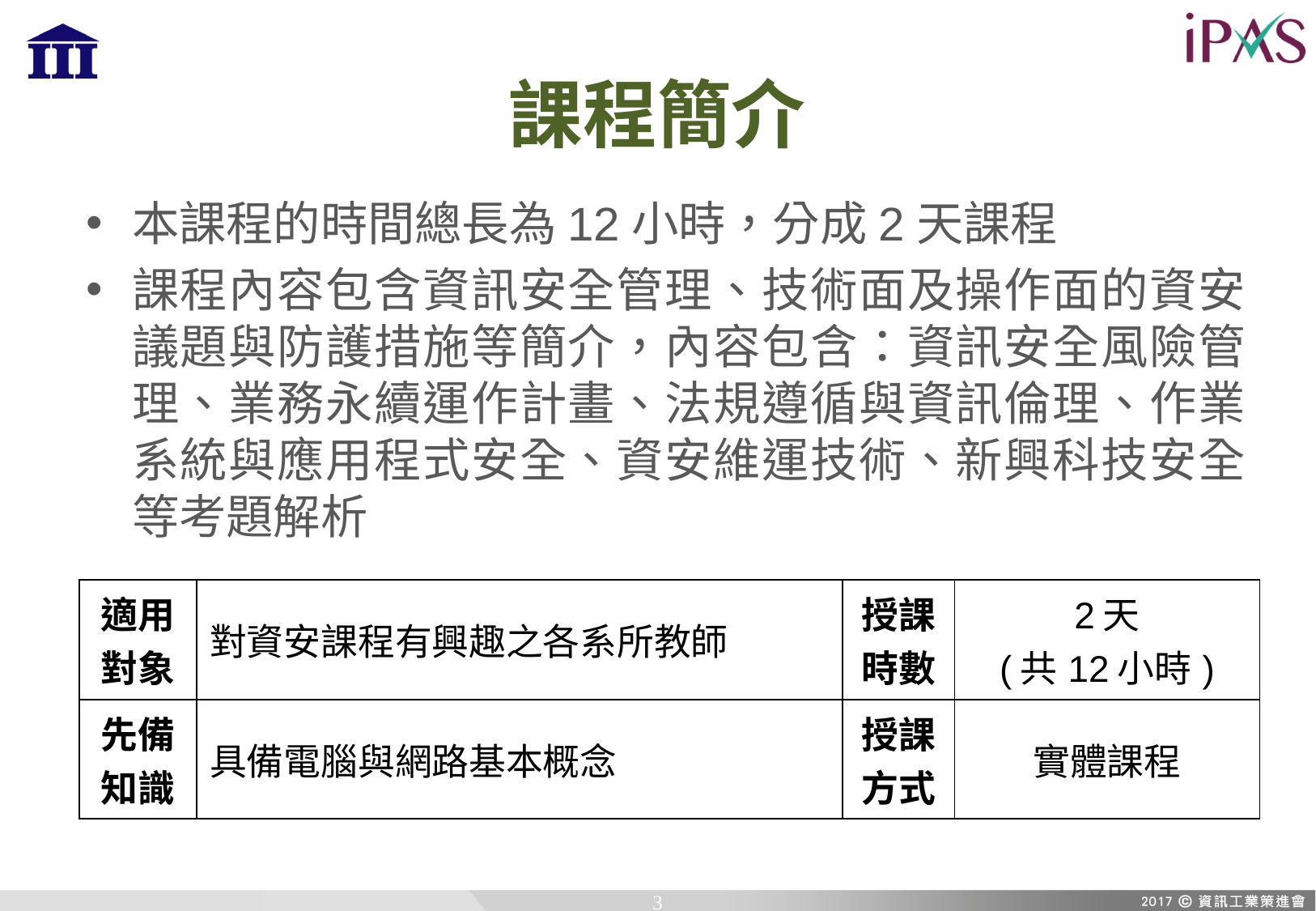

# 課程簡介
本課程的時間總長為12小時，分成2天課程
課程內容包含資訊安全管理、技術面及操作面的資安議題與防護措施等簡介，內容包含：資訊安全風險管理、業務永續運作計畫、法規遵循與資訊倫理、作業系統與應用程式安全、資安維運技術、新興科技安全等考題解析
| 適用 對象 | 對資安課程有興趣之各系所教師 | 授課 時數 | 2天 (共12小時) |
| --- | --- | --- | --- |
| 先備 知識 | 具備電腦與網路基本概念 | 授課 方式 | 實體課程 |
3